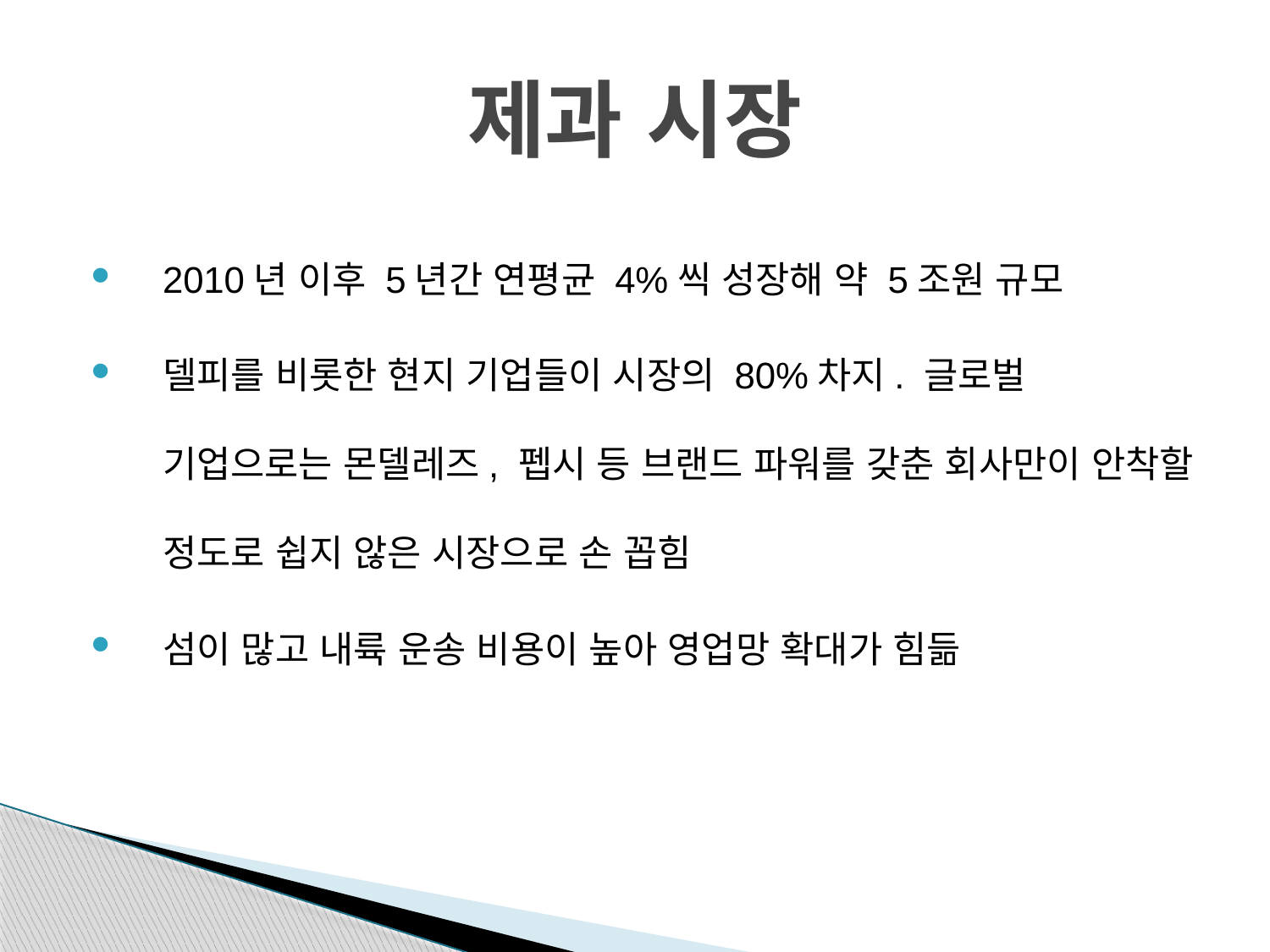

# 제과 시장
2010년 이후 5년간 연평균 4%씩 성장해 약 5조원 규모
델피를 비롯한 현지 기업들이 시장의 80%차지. 글로벌 기업으로는 몬델레즈, 펩시 등 브랜드 파워를 갖춘 회사만이 안착할 정도로 쉽지 않은 시장으로 손 꼽힘
섬이 많고 내륙 운송 비용이 높아 영업망 확대가 힘듦